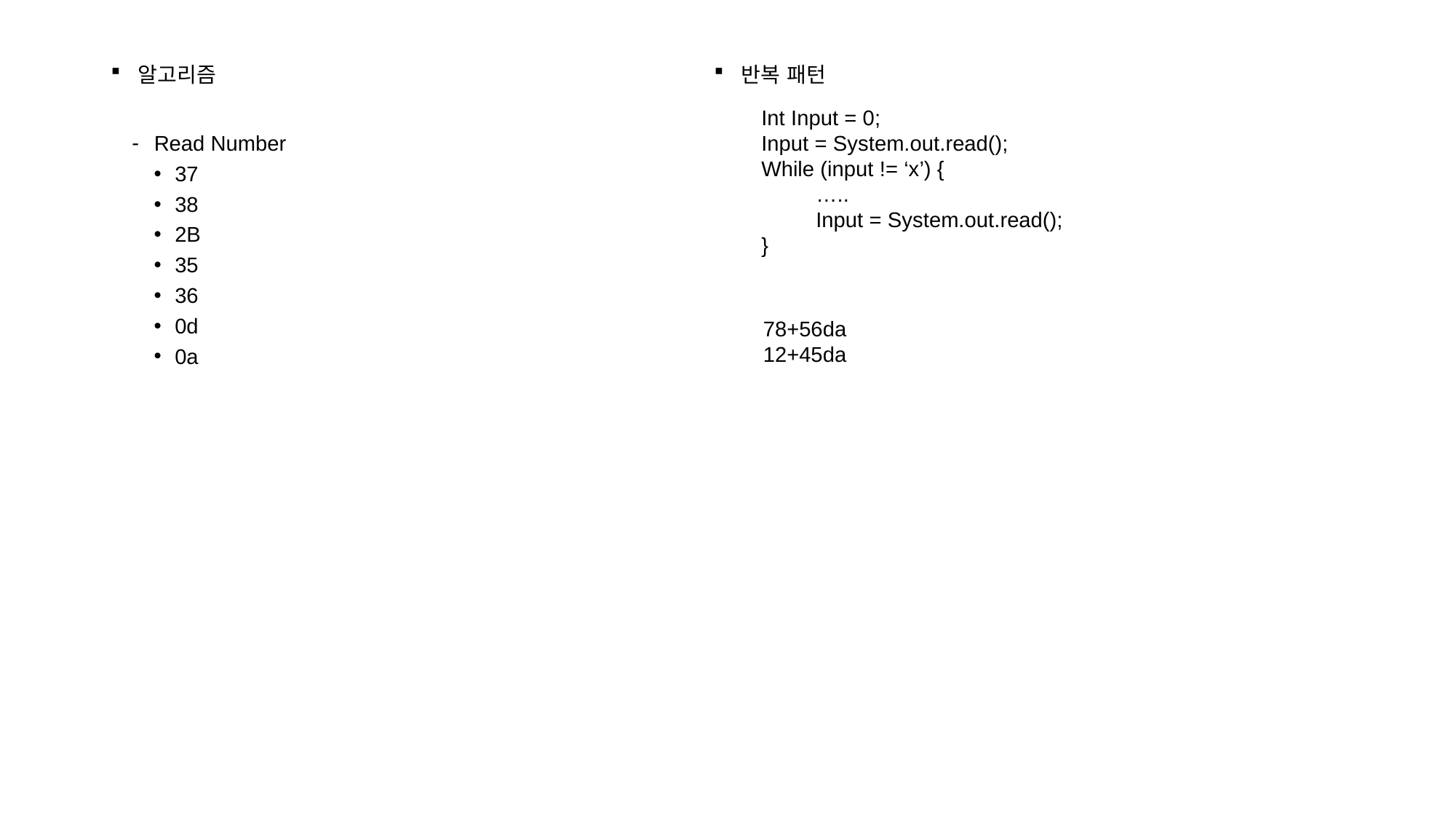

알고리즘

Read Number
37
38
2B
35
36
0d
0a
반복 패턴
Int Input = 0;
Input = System.out.read();
While (input != ‘x’) {
…..
Input = System.out.read();
}

78+56da
12+45da